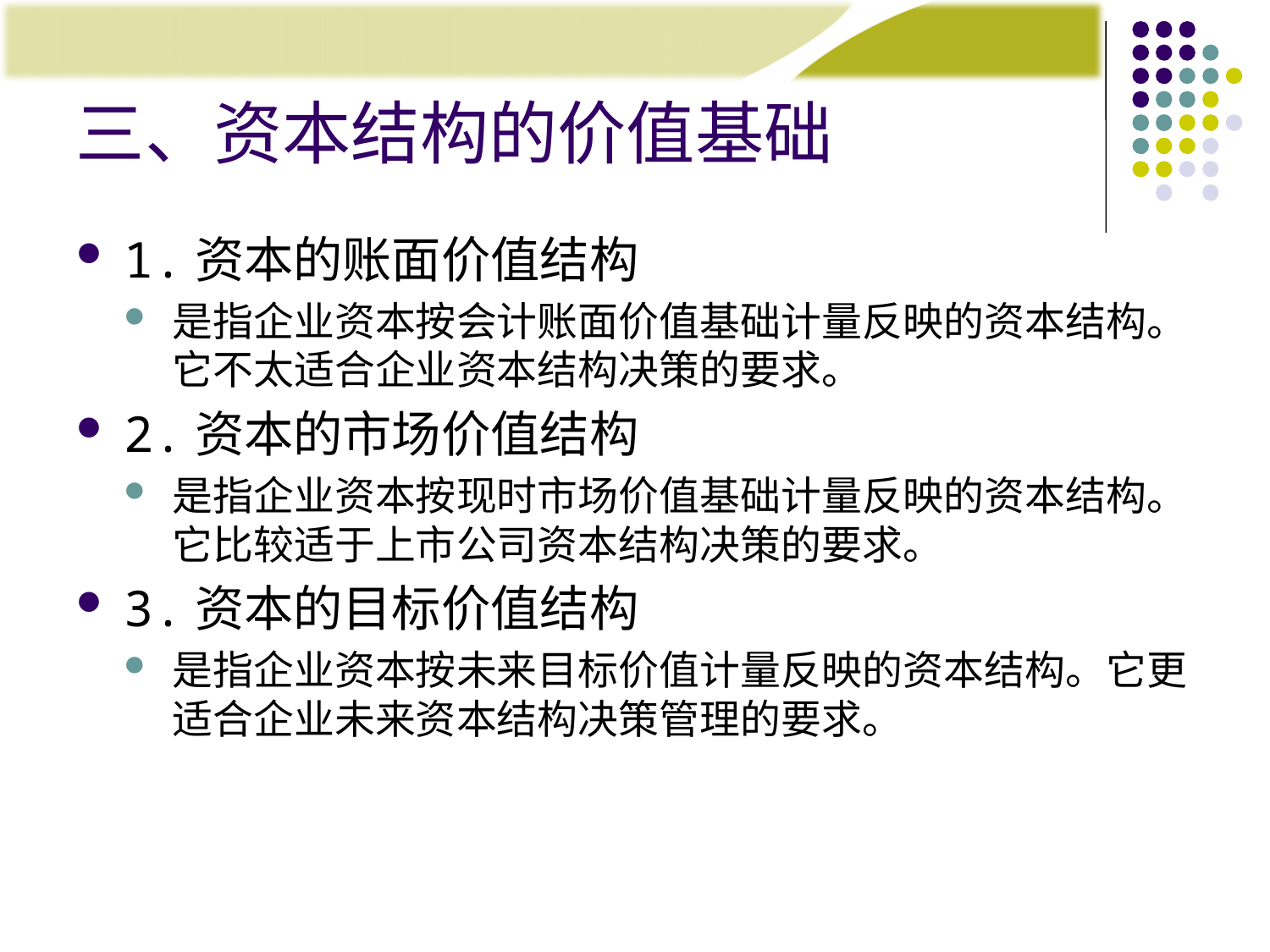

# 三、资本结构的价值基础
1.资本的账面价值结构
是指企业资本按会计账面价值基础计量反映的资本结构。它不太适合企业资本结构决策的要求。
2.资本的市场价值结构
是指企业资本按现时市场价值基础计量反映的资本结构。它比较适于上市公司资本结构决策的要求。
3.资本的目标价值结构
是指企业资本按未来目标价值计量反映的资本结构。它更适合企业未来资本结构决策管理的要求。